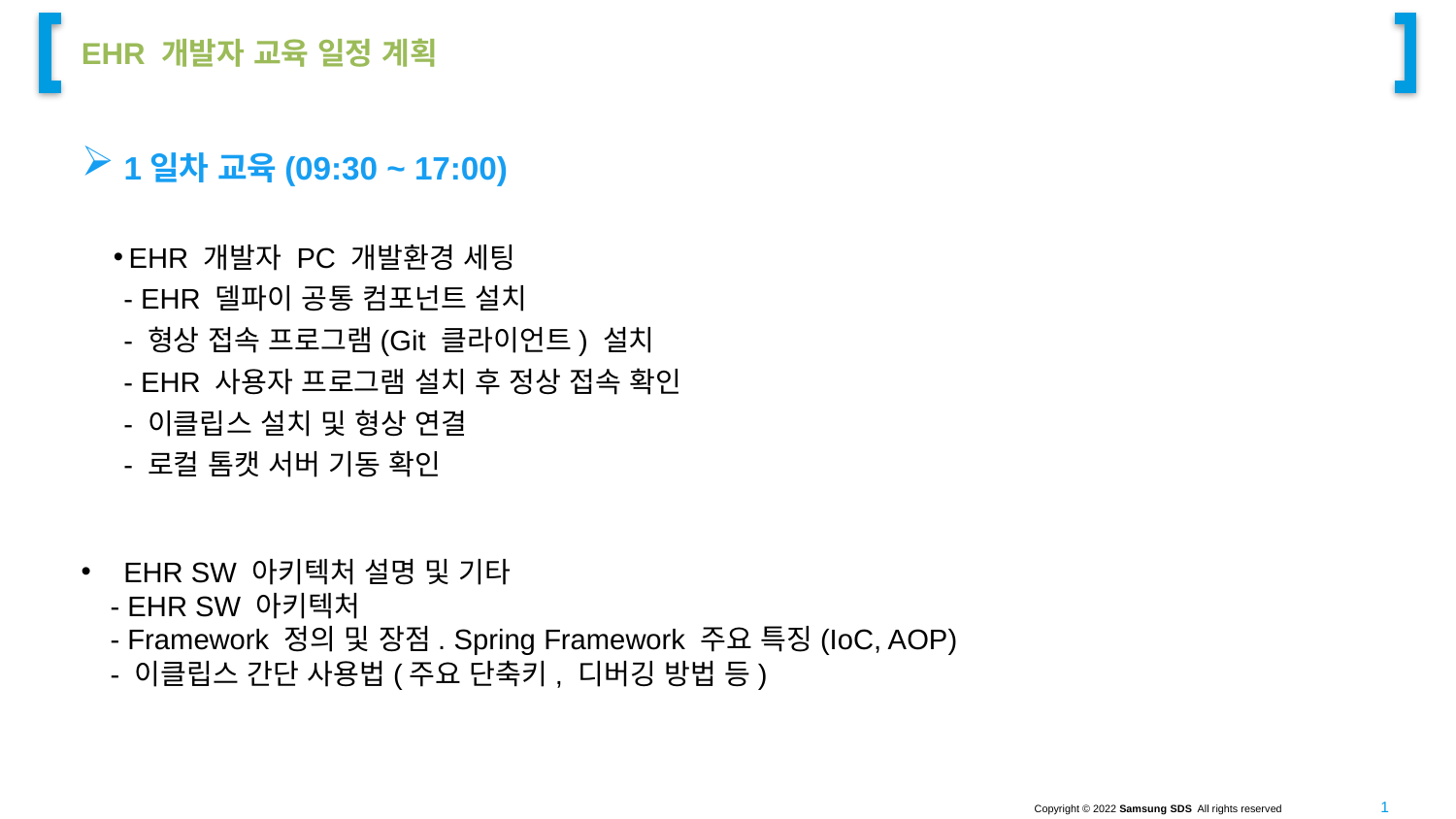

# EHR 개발자 교육 일정 계획
 1일차 교육(09:30 ~ 17:00)

EHR 개발자 PC 개발환경 세팅
  - EHR 델파이 공통 컴포넌트 설치
  - 형상 접속 프로그램(Git 클라이언트) 설치
  - EHR 사용자 프로그램 설치 후 정상 접속 확인
  - 이클립스 설치 및 형상 연결
  - 로컬 톰캣 서버 기동 확인

 EHR SW 아키텍처 설명 및 기타
   - EHR SW 아키텍처
   - Framework 정의 및 장점. Spring Framework 주요 특징(IoC, AOP)
   - 이클립스 간단 사용법(주요 단축키, 디버깅 방법 등)